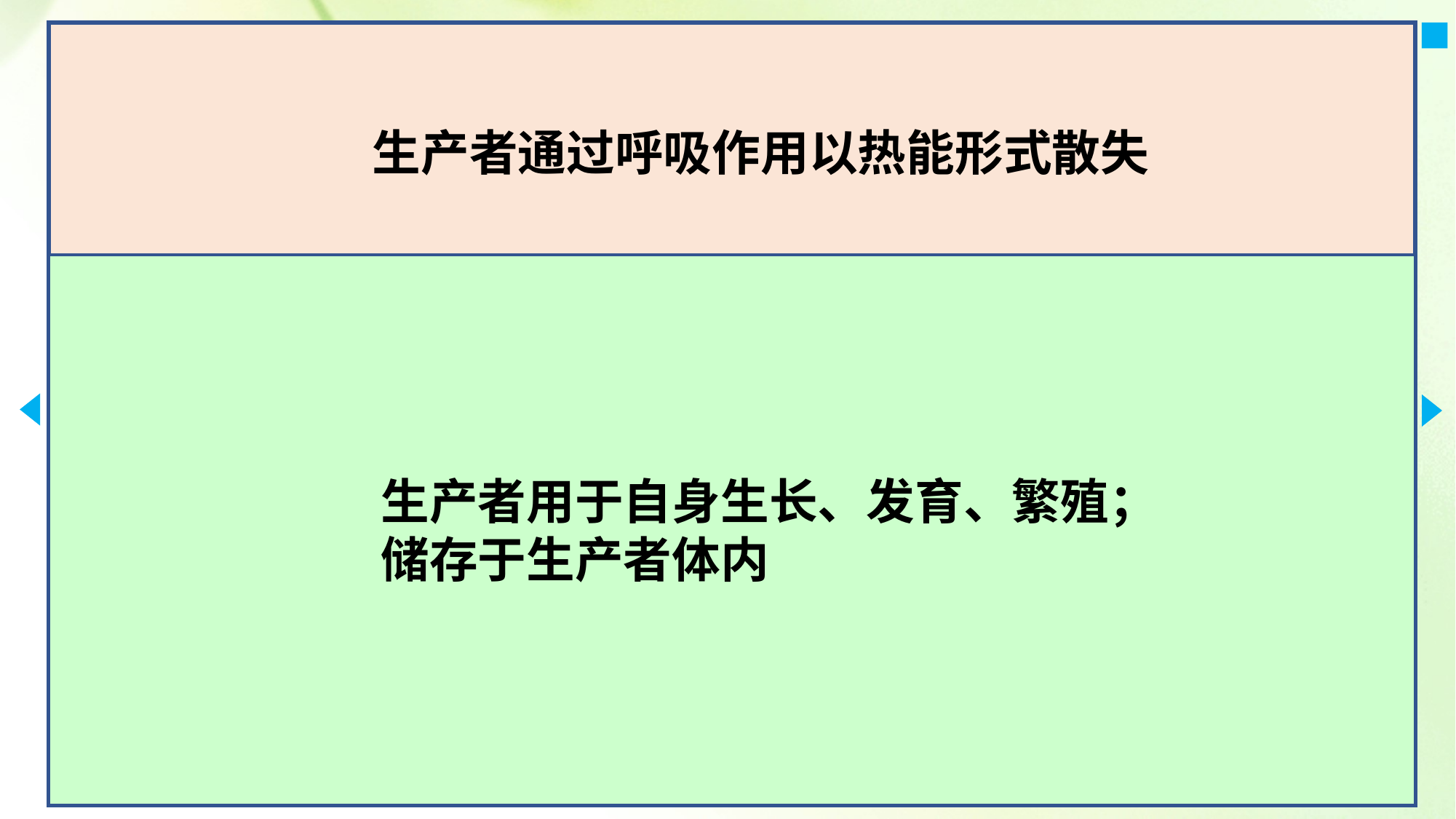

生产者通过呼吸作用以热能形式散失

生产者用于自身生长、发育、繁殖；
储存于生产者体内